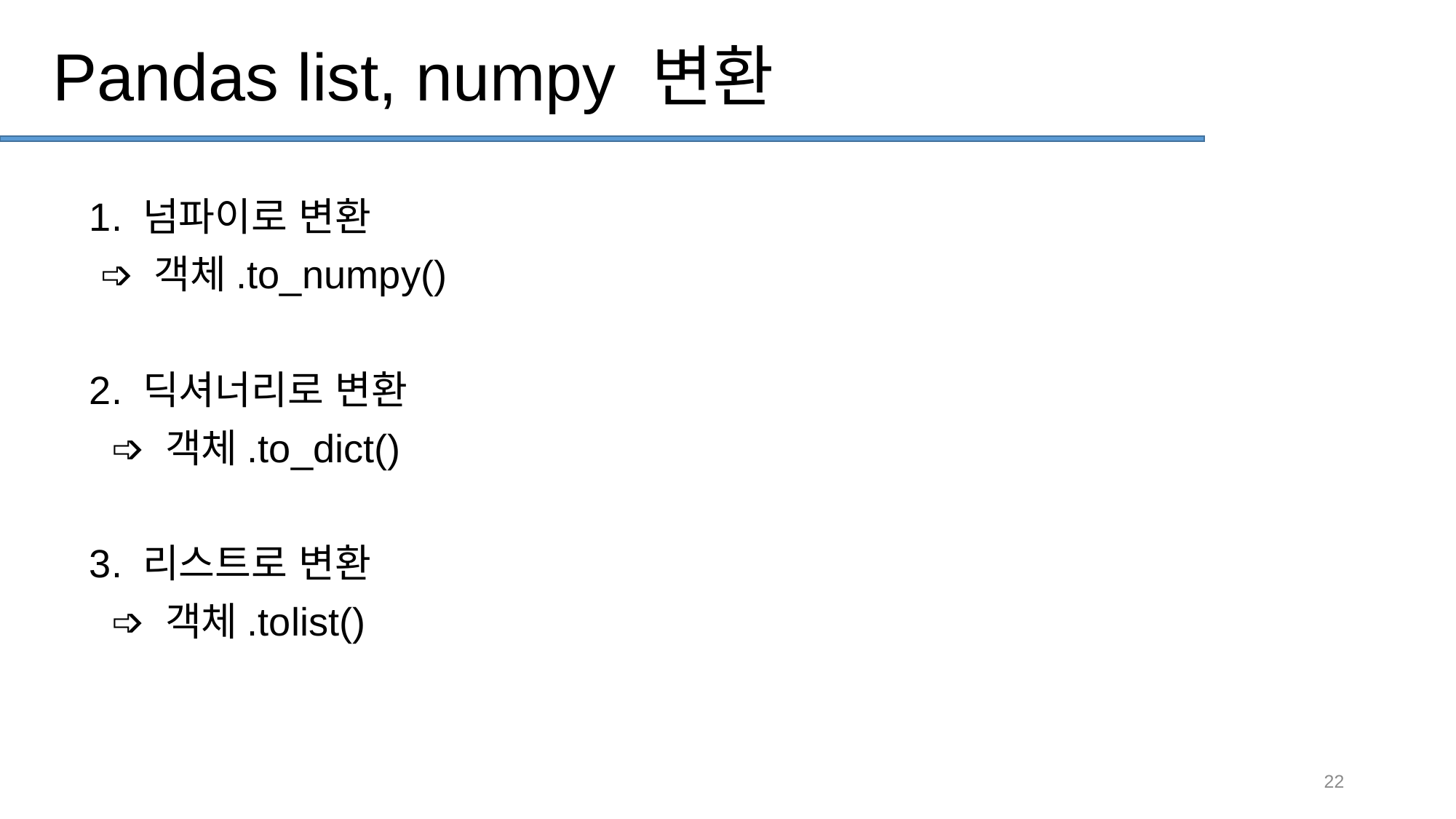

# Pandas list, numpy 변환

1. 넘파이로 변환
 ➩ 객체.to_numpy()

2. 딕셔너리로 변환
  ➩ 객체.to_dict()

3. 리스트로 변환
  ➩ 객체.tolist()
22